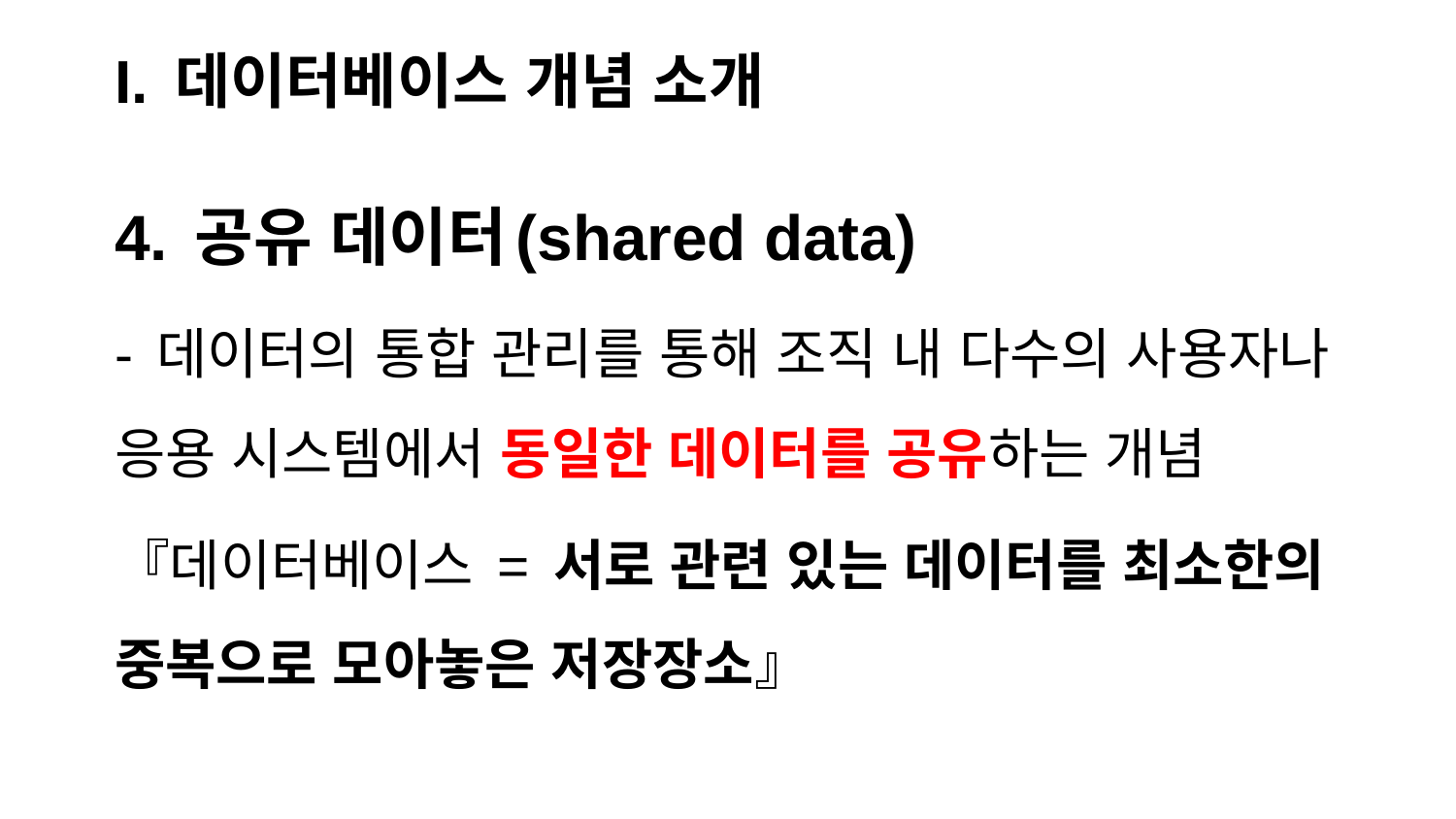

# I. 데이터베이스 개념 소개
4. 공유 데이터(shared data)
- 데이터의 통합 관리를 통해 조직 내 다수의 사용자나 응용 시스템에서 동일한 데이터를 공유하는 개념
『데이터베이스 = 서로 관련 있는 데이터를 최소한의 중복으로 모아놓은 저장장소』